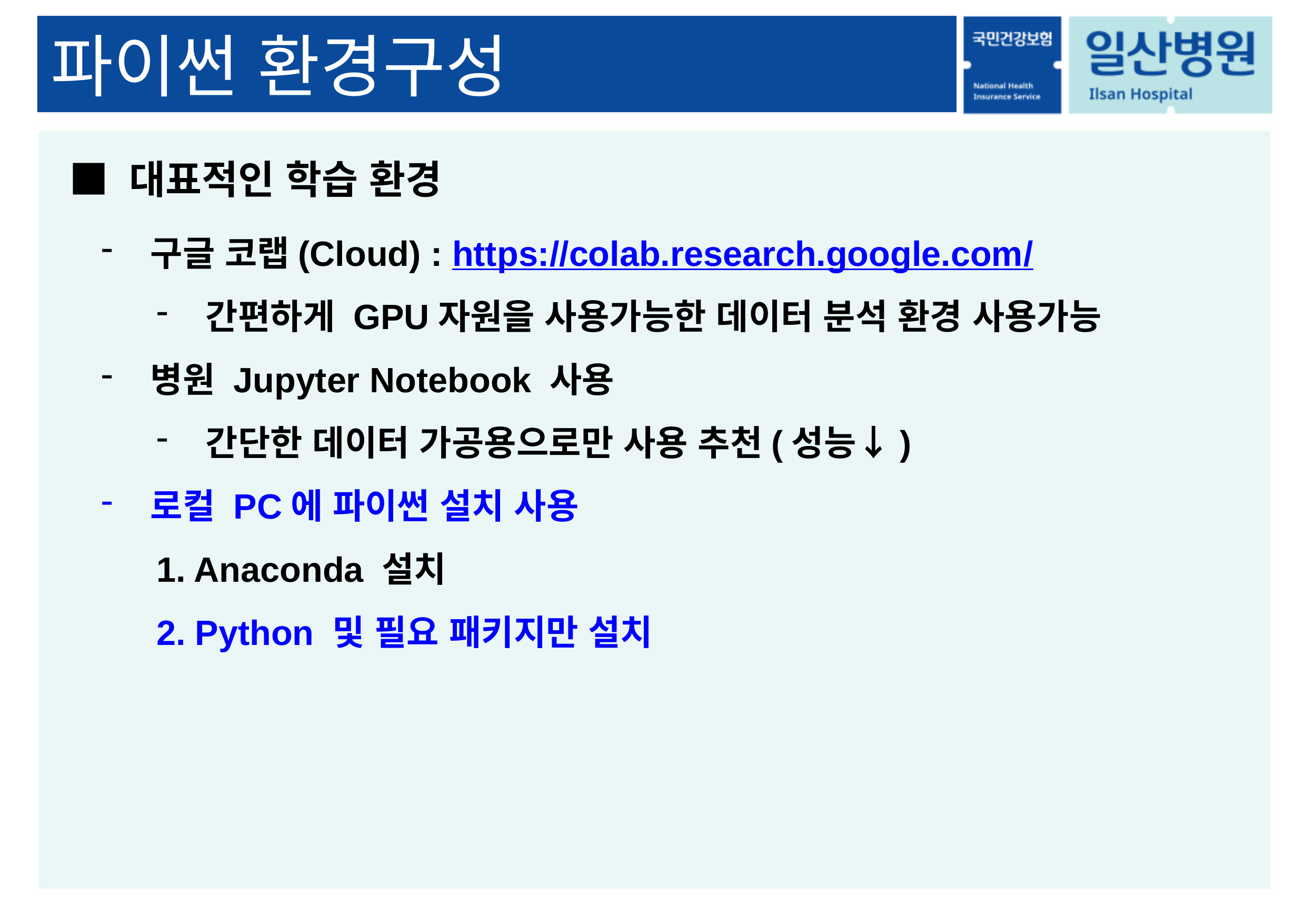

# 파이썬 환경구성
■ 대표적인 학습 환경
구글 코랩(Cloud) : https://colab.research.google.com/
간편하게 GPU자원을 사용가능한 데이터 분석 환경 사용가능
병원 Jupyter Notebook 사용
간단한 데이터 가공용으로만 사용 추천(성능↓)
로컬 PC에 파이썬 설치 사용
1. Anaconda 설치
2. Python 및 필요 패키지만 설치